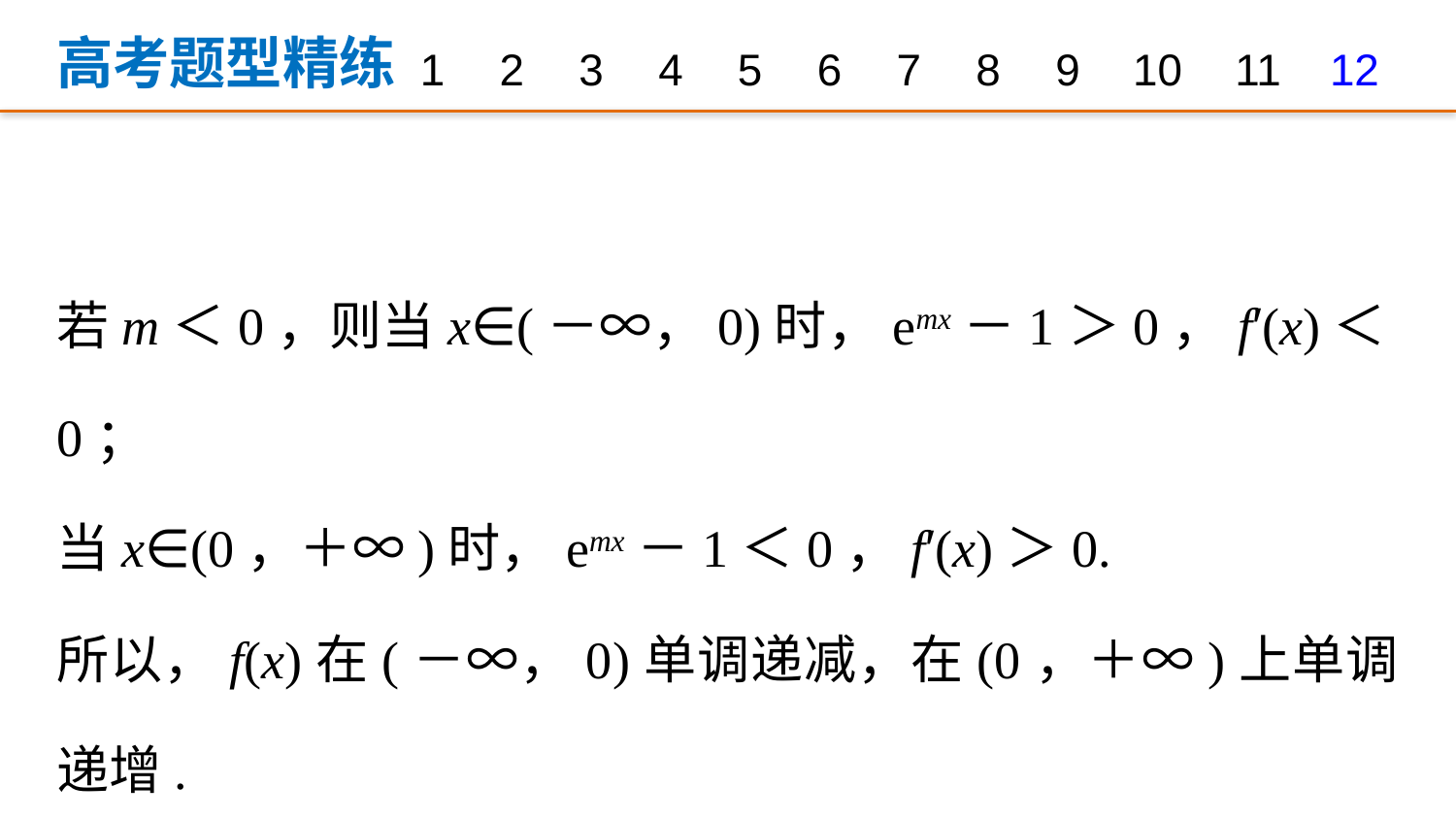

高考题型精练
1
2
3
4
5
6
7
8
9
12
10
11
若m＜0，则当x∈(－∞，0)时，emx－1＞0，f′(x)＜0；
当x∈(0，＋∞)时，emx－1＜0，f′(x)＞0.
所以，f(x)在(－∞，0)单调递减，在(0，＋∞)上单调递增.